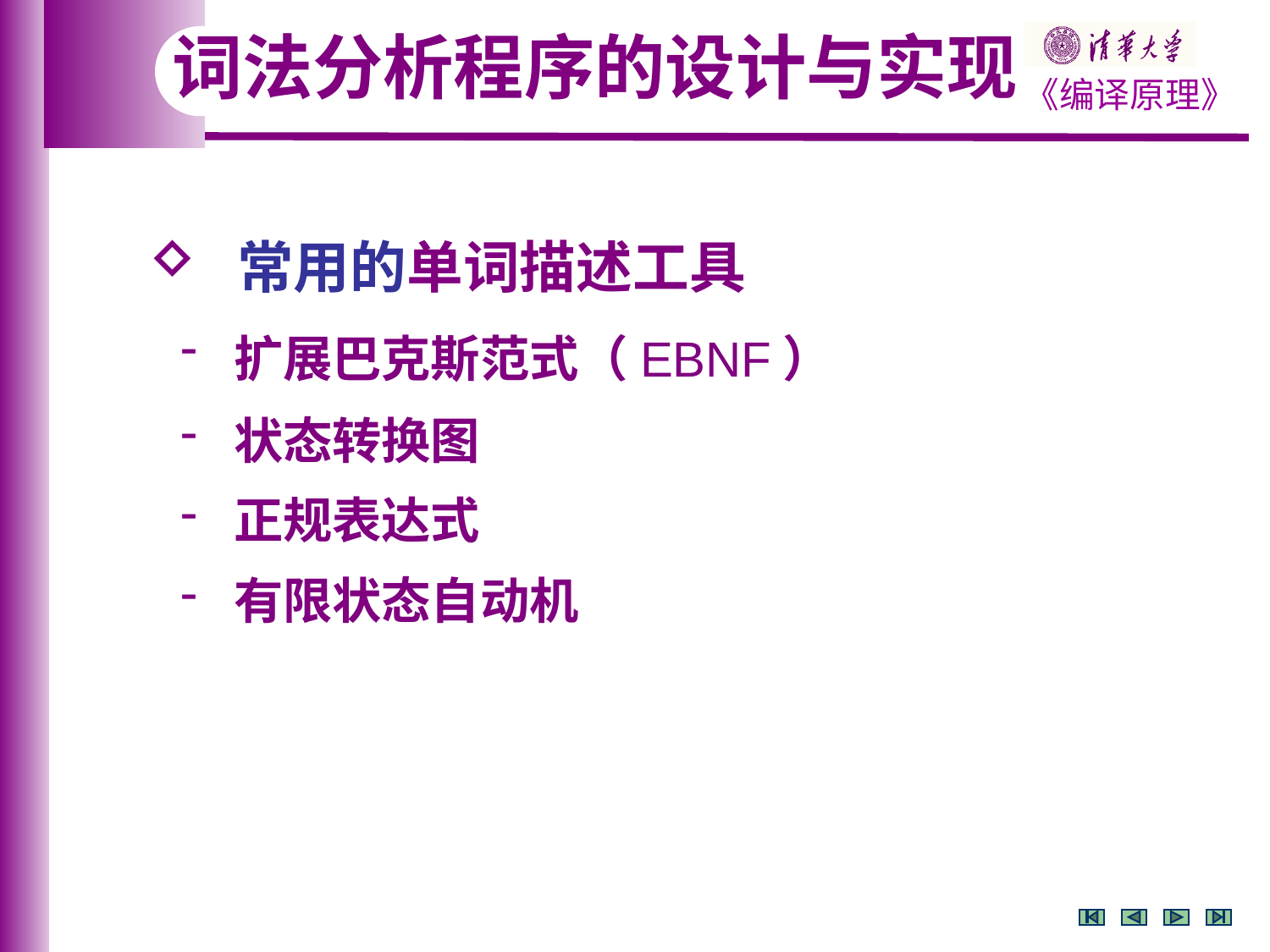

词法分析程序的设计与实现
  常用的单词描述工具

 扩展巴克斯范式（EBNF）

 状态转换图

 正规表达式

 有限状态自动机